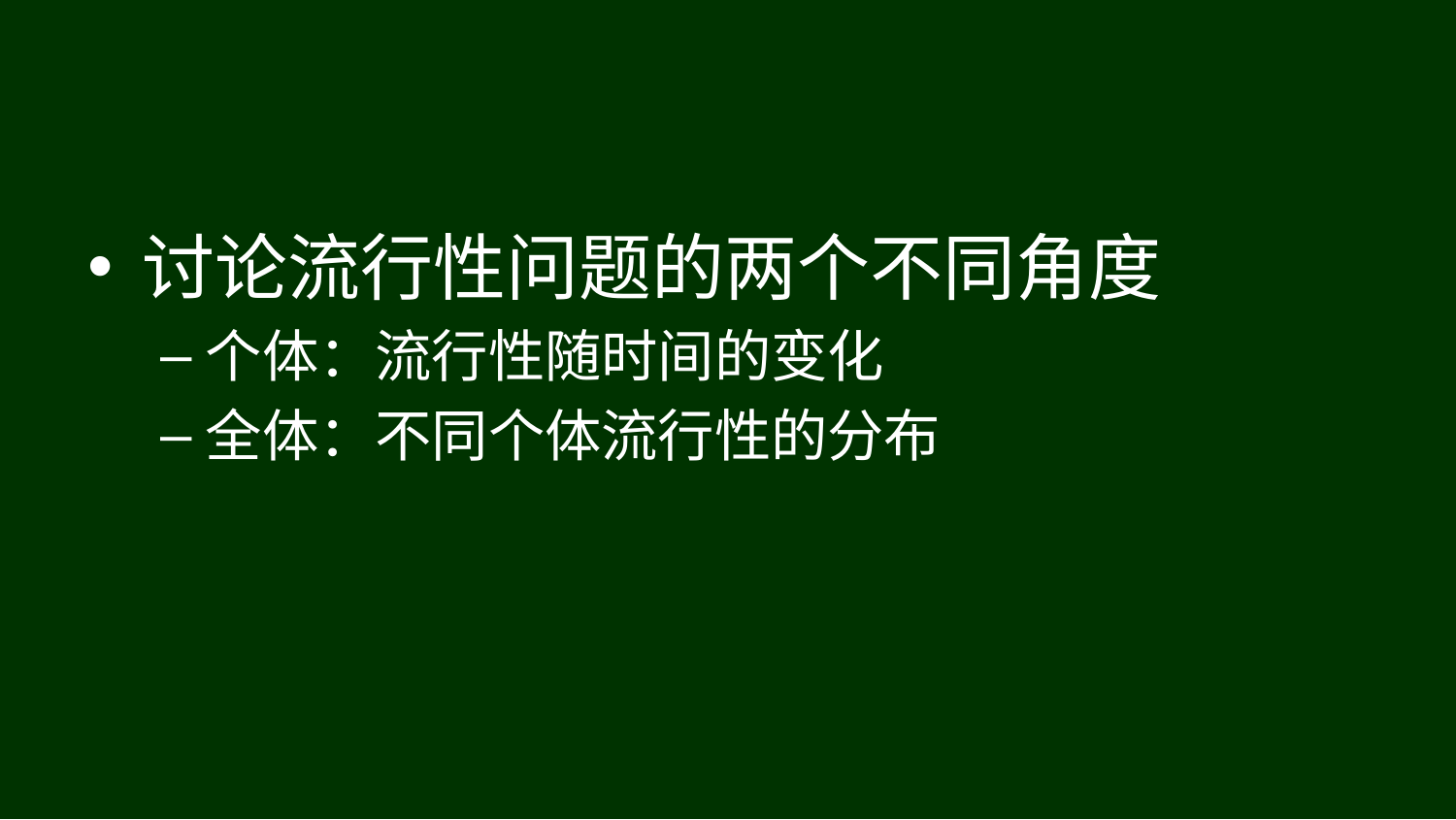

讨论流行性问题的两个不同角度
个体：流行性随时间的变化
全体：不同个体流行性的分布